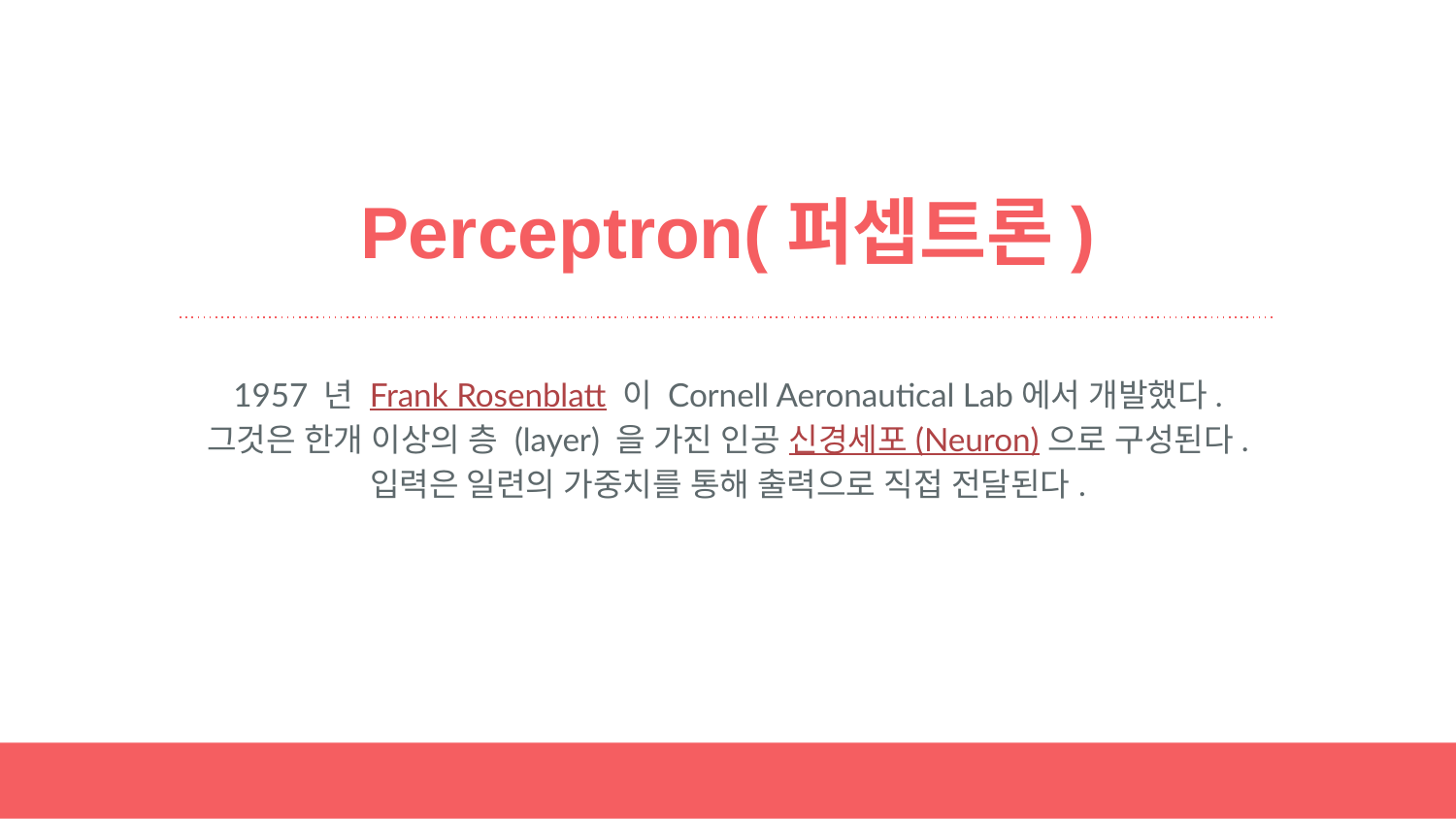

# Perceptron(퍼셉트론)
1957 년 Frank Rosenblatt 이 Cornell Aeronautical Lab에서 개발했다. 그것은 한개 이상의 층 (layer) 을 가진 인공 신경세포 (Neuron) 으로 구성된다. 입력은 일련의 가중치를 통해 출력으로 직접 전달된다.